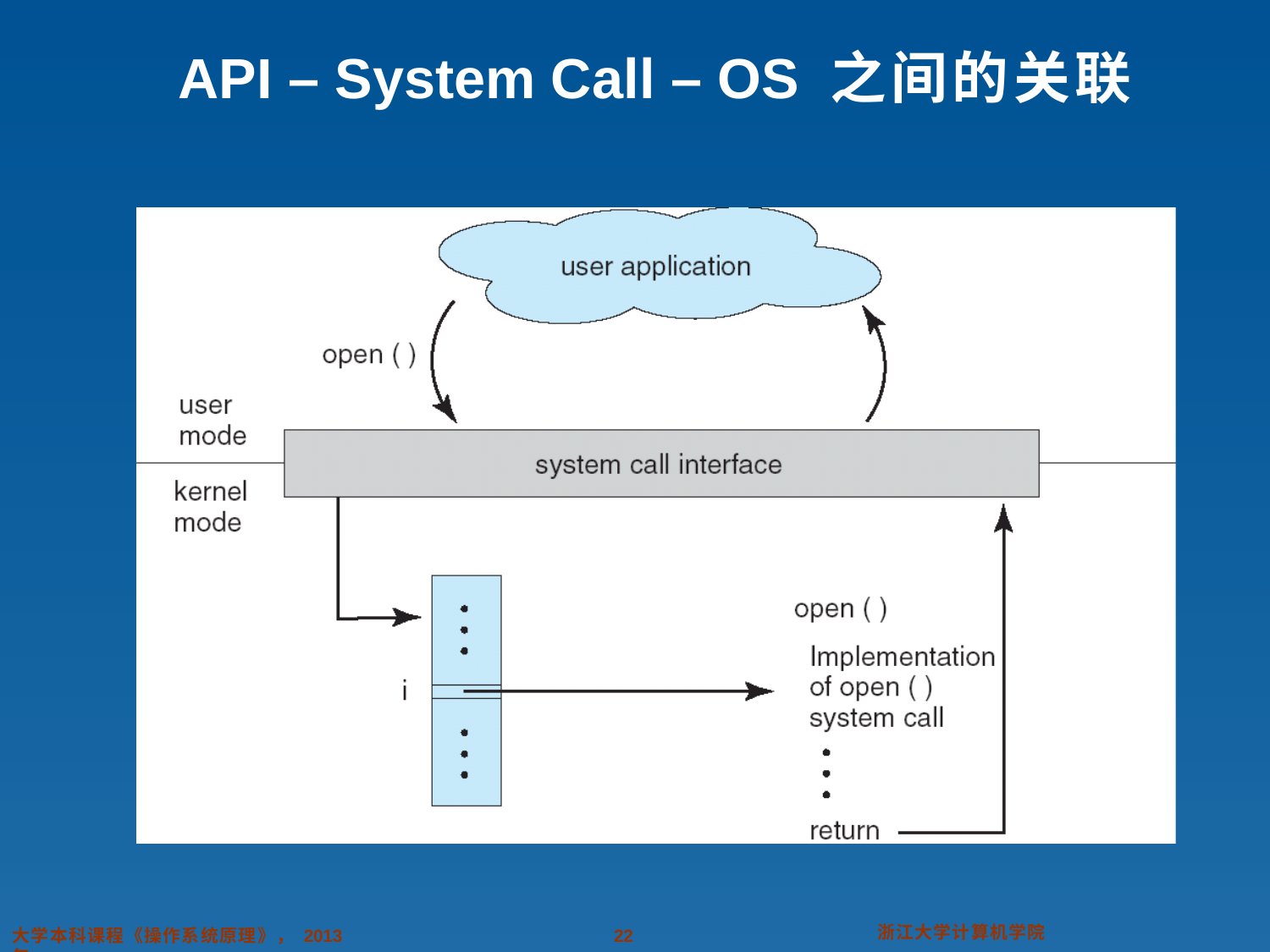

# API – System Call – OS	之间的关联

浙江大学计算机学院
大学本科课程《操作系统原理》， 2013 年
22